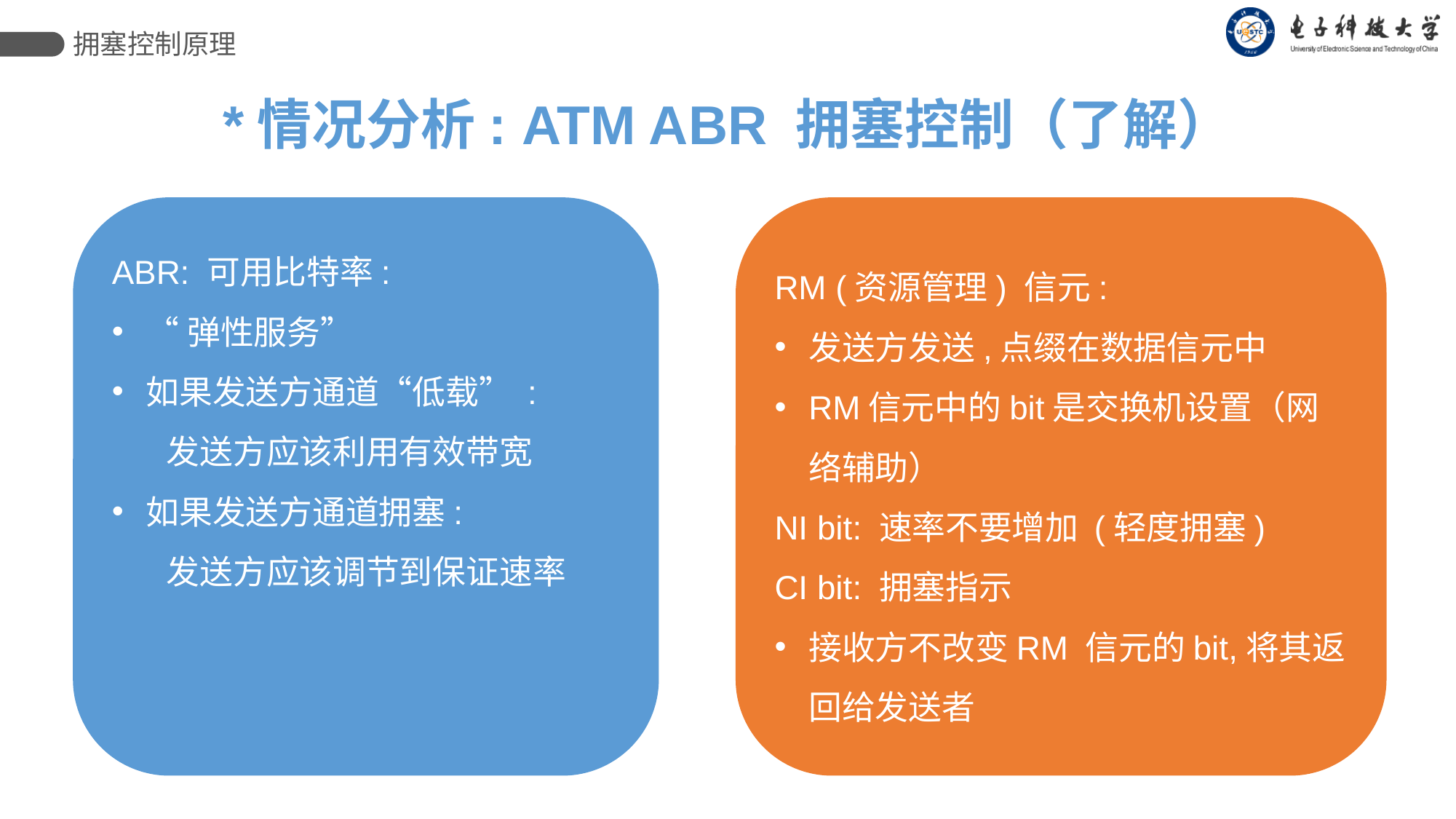

拥塞控制原理

*情况分析: ATM ABR 拥塞控制（了解）
ABR: 可用比特率:
“弹性服务”
如果发送方通道“低载” :
发送方应该利用有效带宽
如果发送方通道拥塞:
发送方应该调节到保证速率
RM (资源管理) 信元:
发送方发送,点缀在数据信元中
RM信元中的bit是交换机设置（网络辅助）
NI bit: 速率不要增加 (轻度拥塞)
CI bit: 拥塞指示
接收方不改变RM 信元的bit,将其返回给发送者